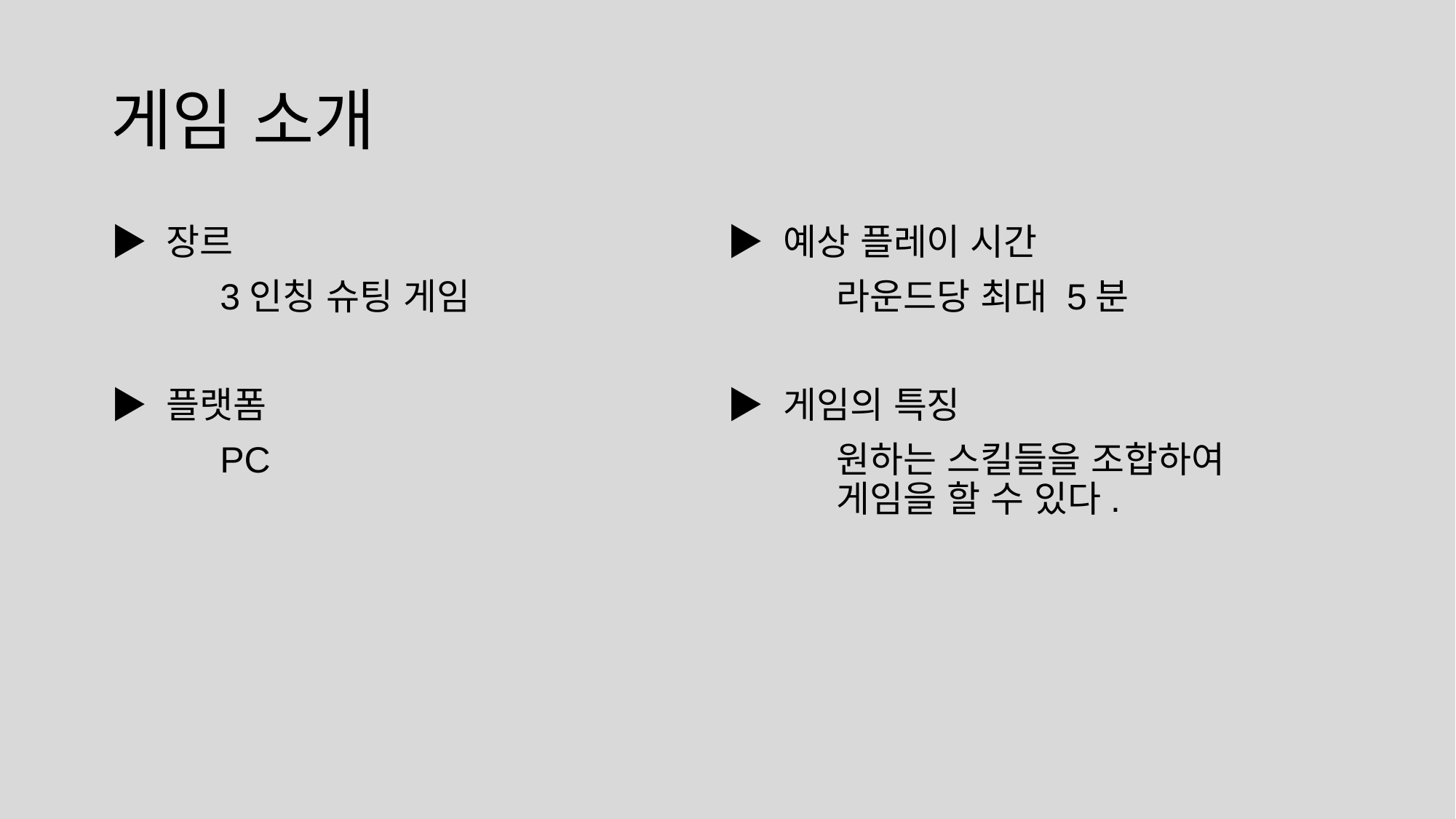

# 게임 소개
▶ 장르
	3인칭 슈팅 게임

▶ 플랫폼
	PC

▶ 예상 플레이 시간
	라운드당 최대 5분

▶ 게임의 특징
	원하는 스킬들을 조합하여		게임을 할 수 있다.